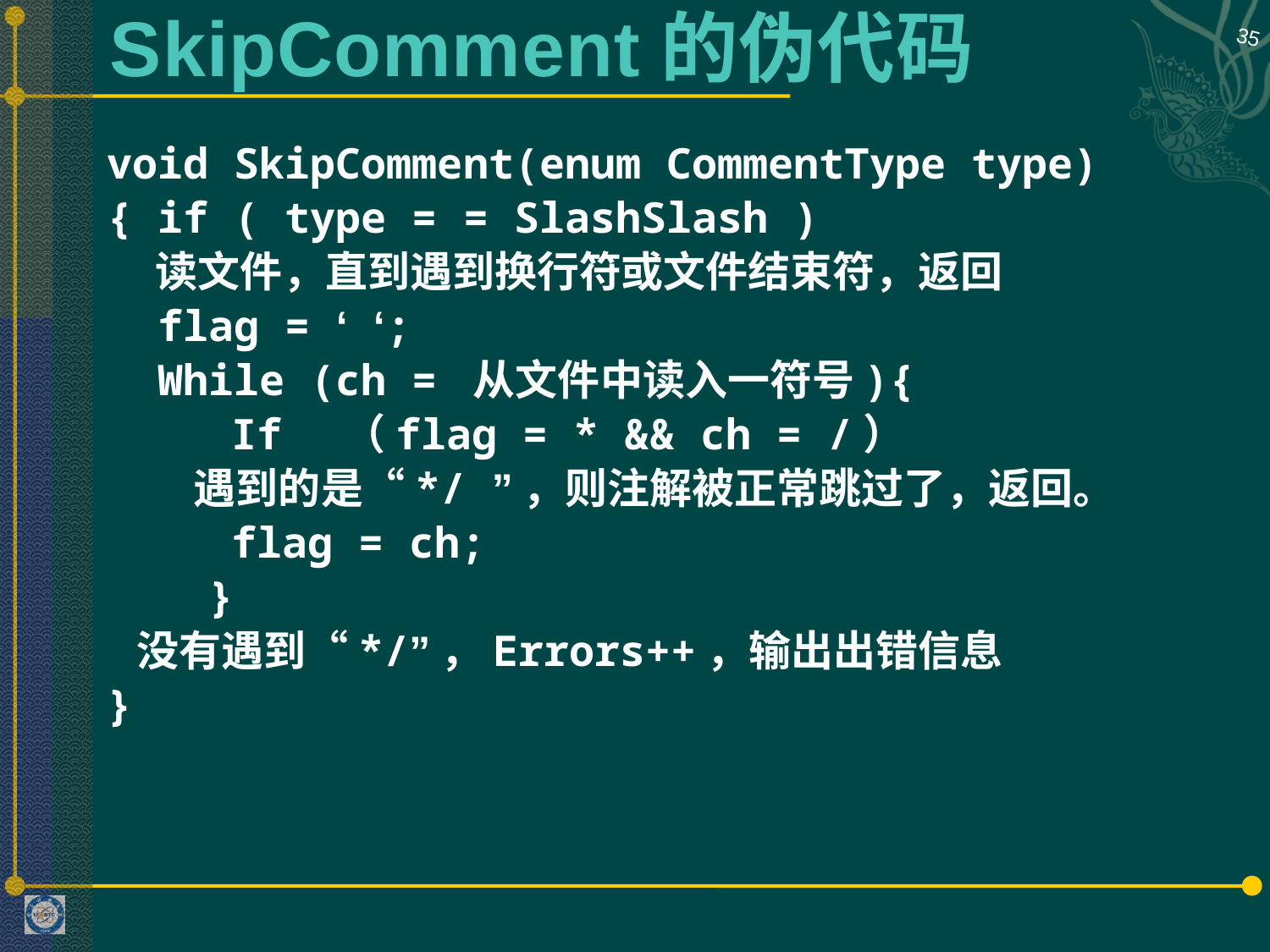

# SkipComment的伪代码
35
void SkipComment(enum CommentType type)
{ if ( type = = SlashSlash )
    读文件，直到遇到换行符或文件结束符，返回
  flag = ‘ ‘;
  While (ch = 从文件中读入一符号){
 	   If  （flag = * && ch = /）
        遇到的是“*/ ”，则注解被正常跳过了，返回。
	   flag = ch;
    }
  没有遇到“*/”，Errors++，输出出错信息
}